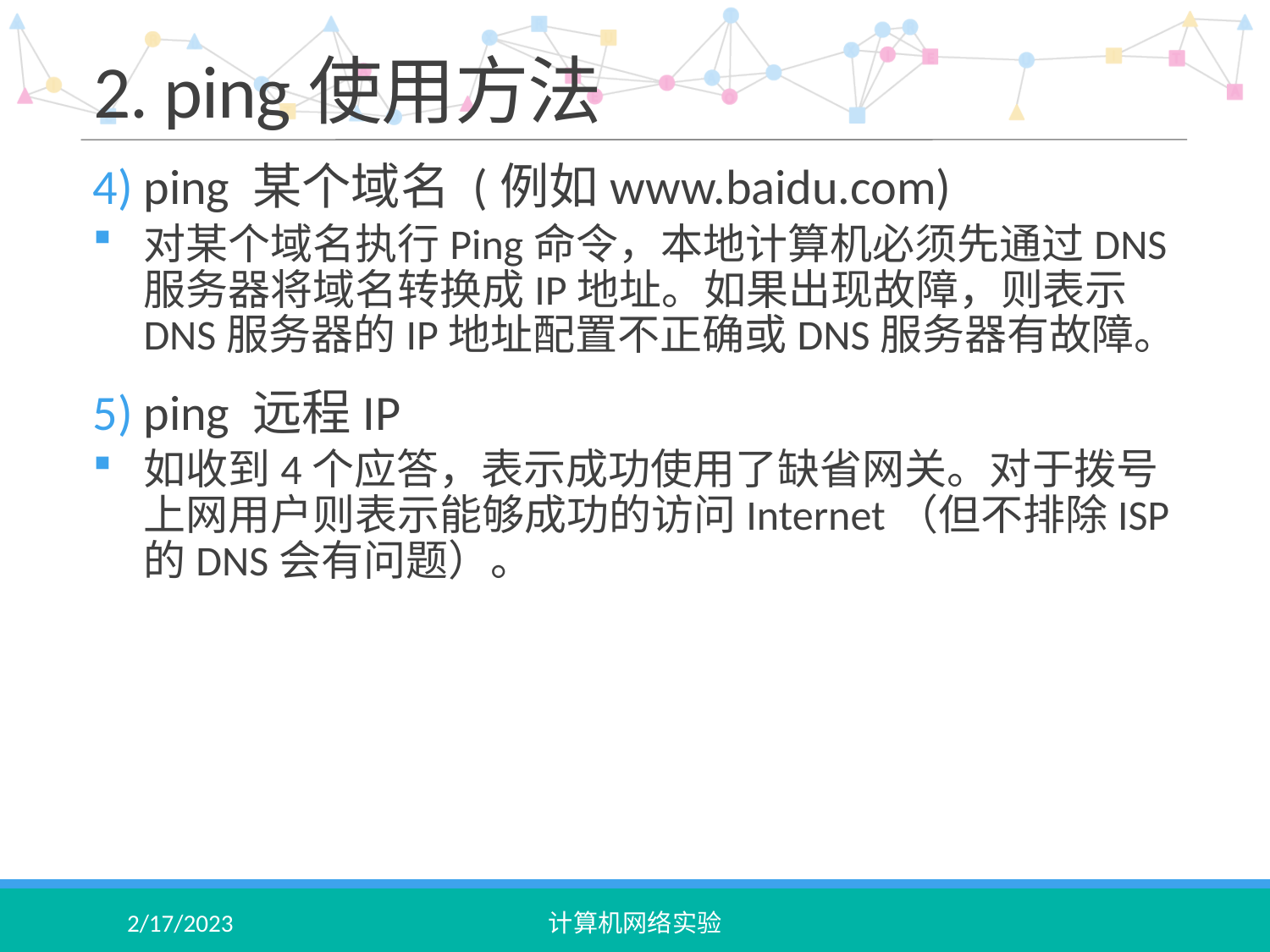

# 2. ping使用方法
ping 某个域名 (例如www.baidu.com)
对某个域名执行Ping命令，本地计算机必须先通过DNS 服务器将域名转换成IP地址。如果出现故障，则表示DNS服务器的IP地址配置不正确或DNS服务器有故障。
ping 远程IP
如收到4个应答，表示成功使用了缺省网关。对于拨号上网用户则表示能够成功的访问Internet（但不排除ISP的DNS会有问题）。
2/17/2023
计算机网络实验
17